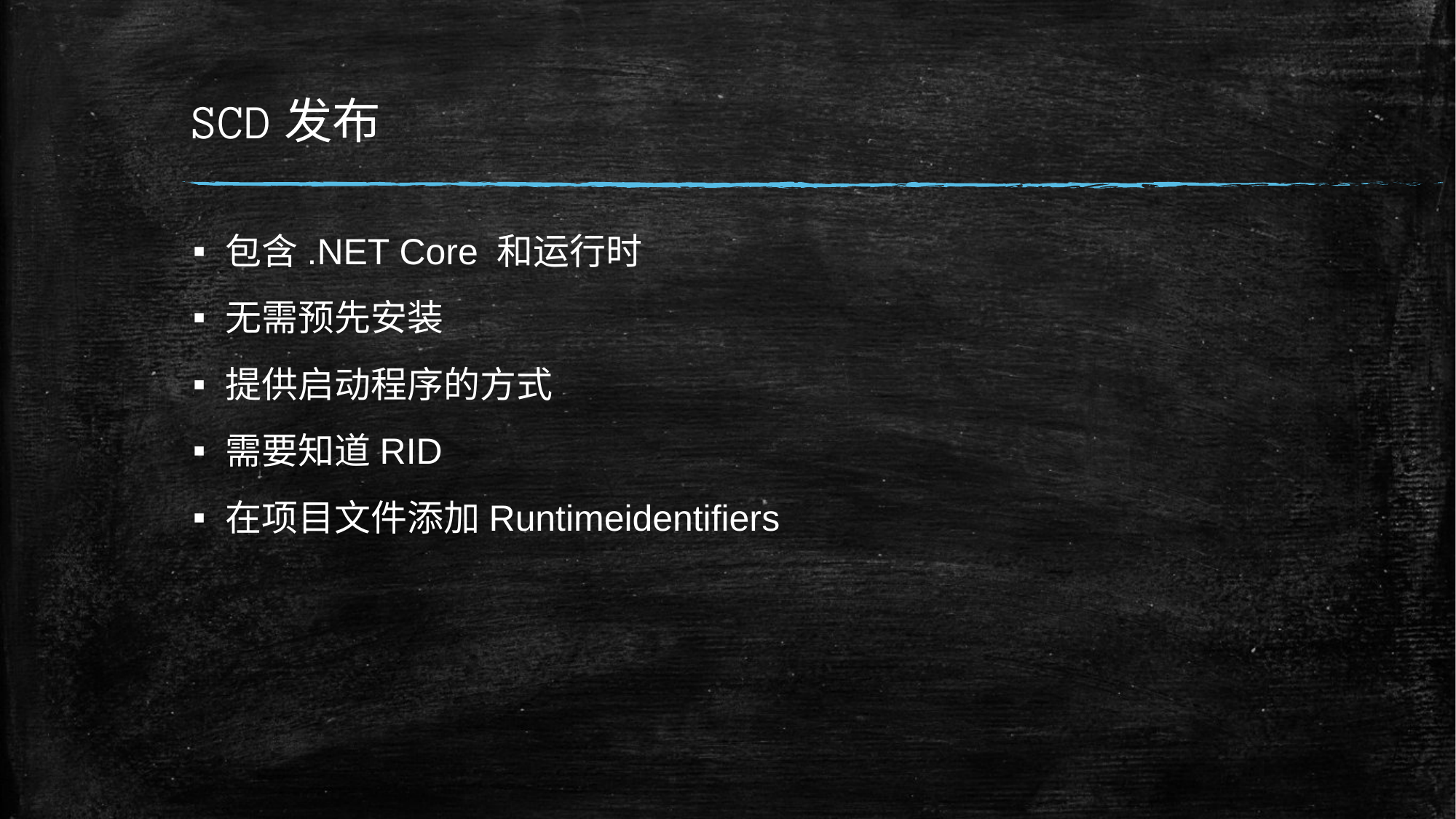

# SCD发布
包含.NET Core 和运行时
无需预先安装
提供启动程序的方式
需要知道RID
在项目文件添加Runtimeidentifiers